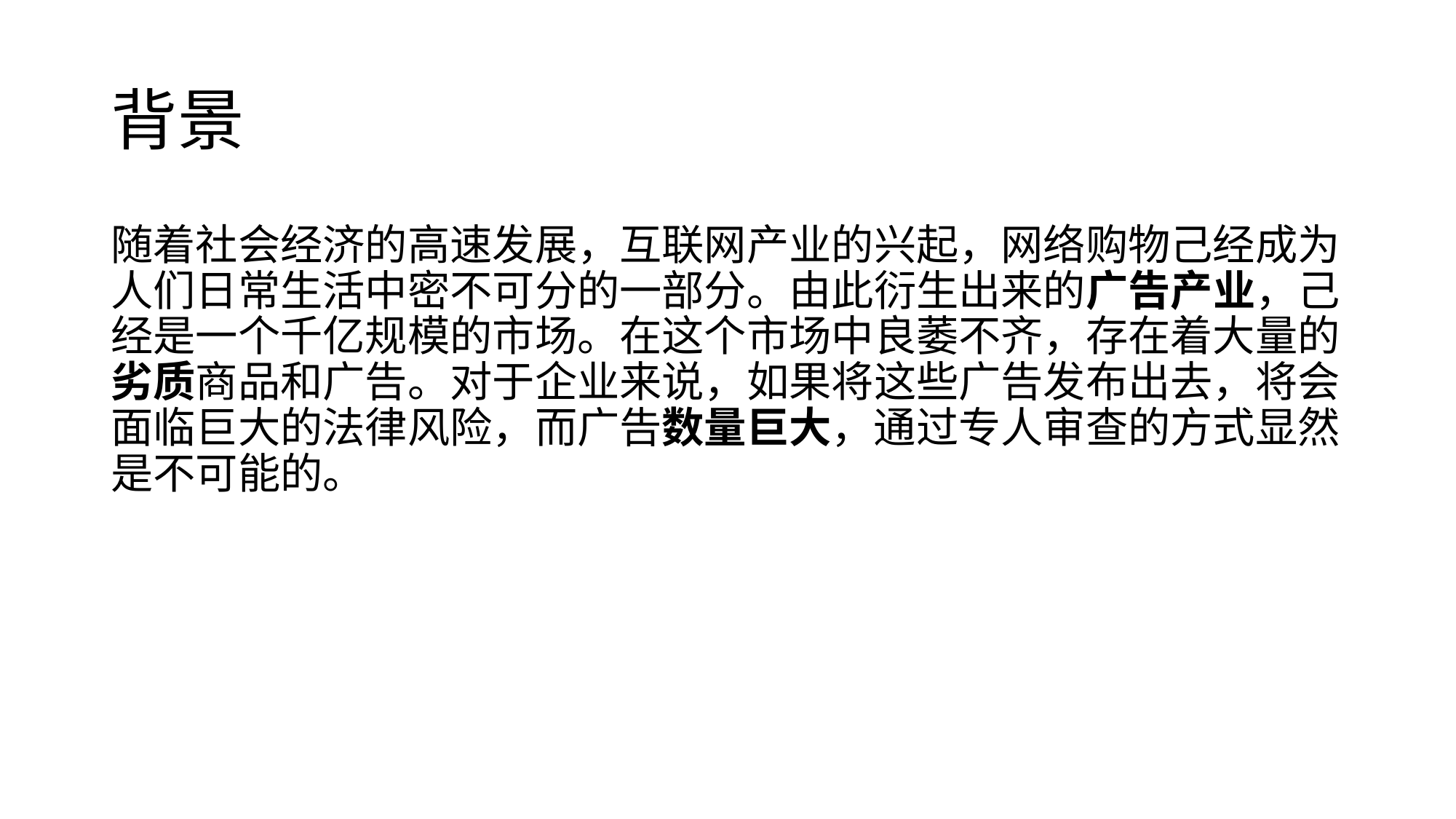

# 背景
随着社会经济的高速发展，互联网产业的兴起，网络购物己经成为人们日常生活中密不可分的一部分。由此衍生出来的广告产业，己经是一个千亿规模的市场。在这个市场中良萎不齐，存在着大量的劣质商品和广告。对于企业来说，如果将这些广告发布出去，将会面临巨大的法律风险，而广告数量巨大，通过专人审查的方式显然是不可能的。